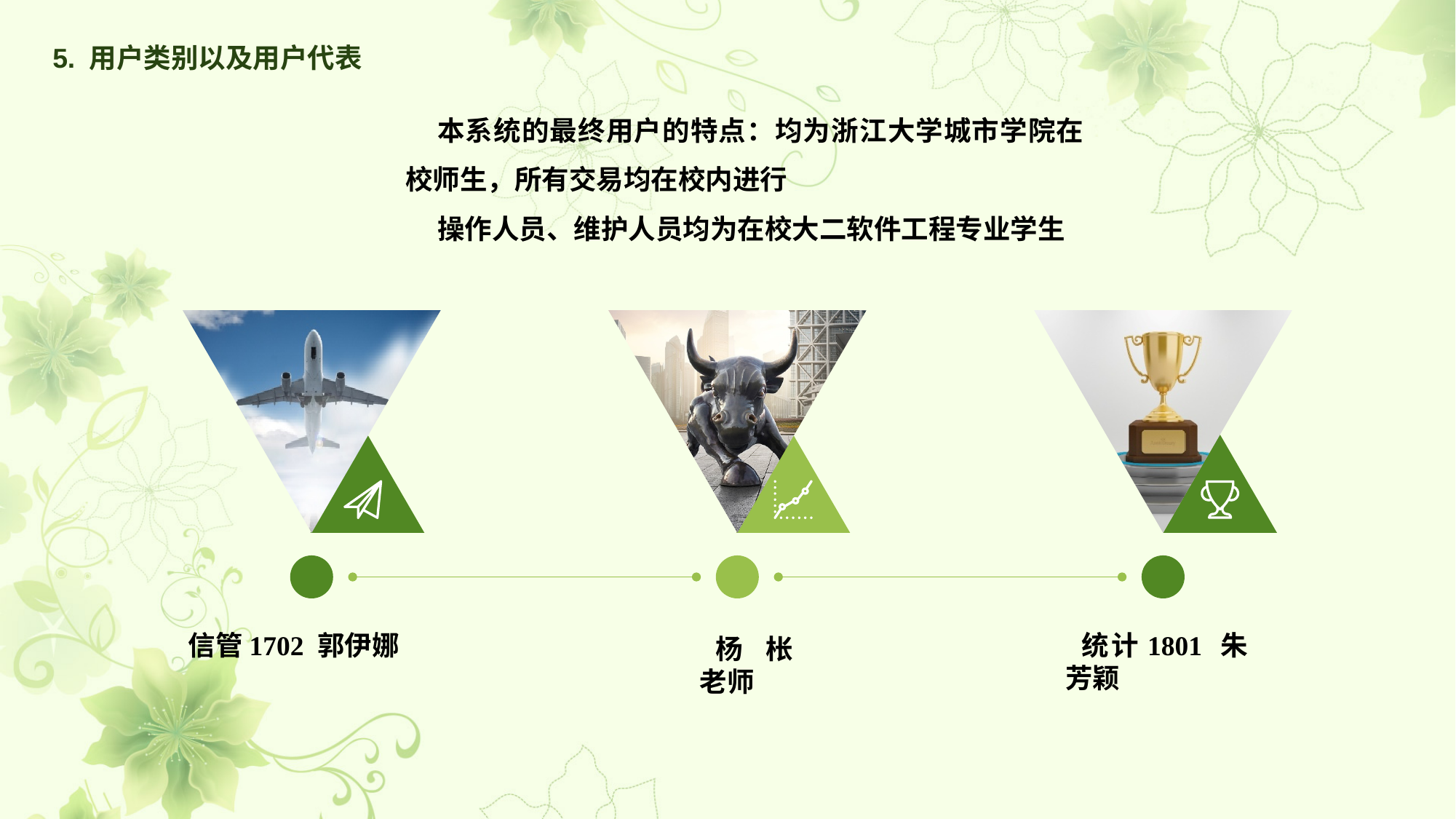

5. 用户类别以及用户代表
本系统的最终用户的特点：均为浙江大学城市学院在校师生，所有交易均在校内进行
操作人员、维护人员均为在校大二软件工程专业学生

信管1702 郭伊娜
统计1801 朱芳颖
杨枨老师